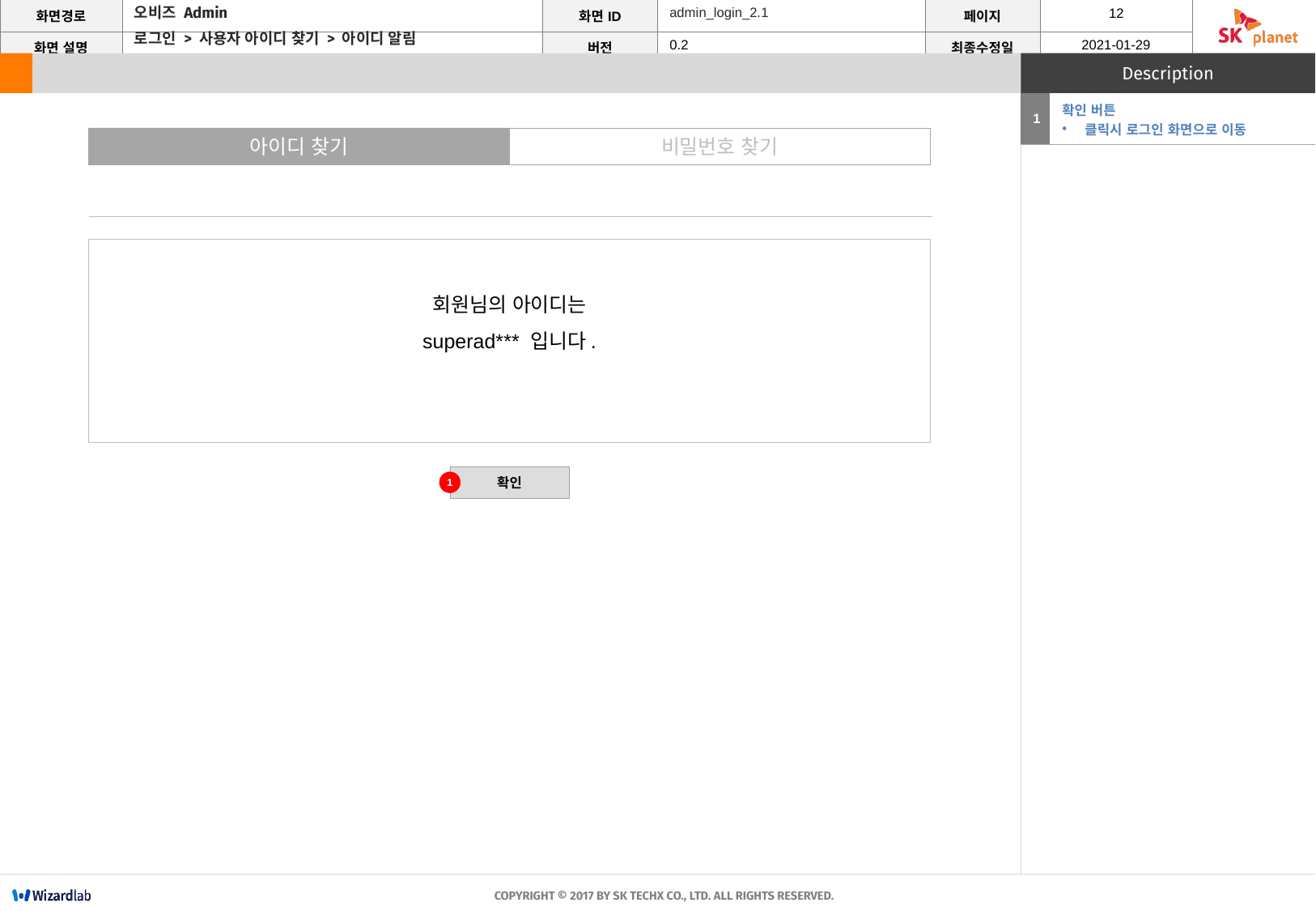

admin_login_2.1
오비즈 Admin
로그인 > 사용자 아이디 찾기 > 아이디 알림
| 1 | 확인 버튼 클릭시 로그인 화면으로 이동 |
| --- | --- |
아이디 찾기
비밀번호 찾기

회원님의 아이디는
superad*** 입니다.
확인
1